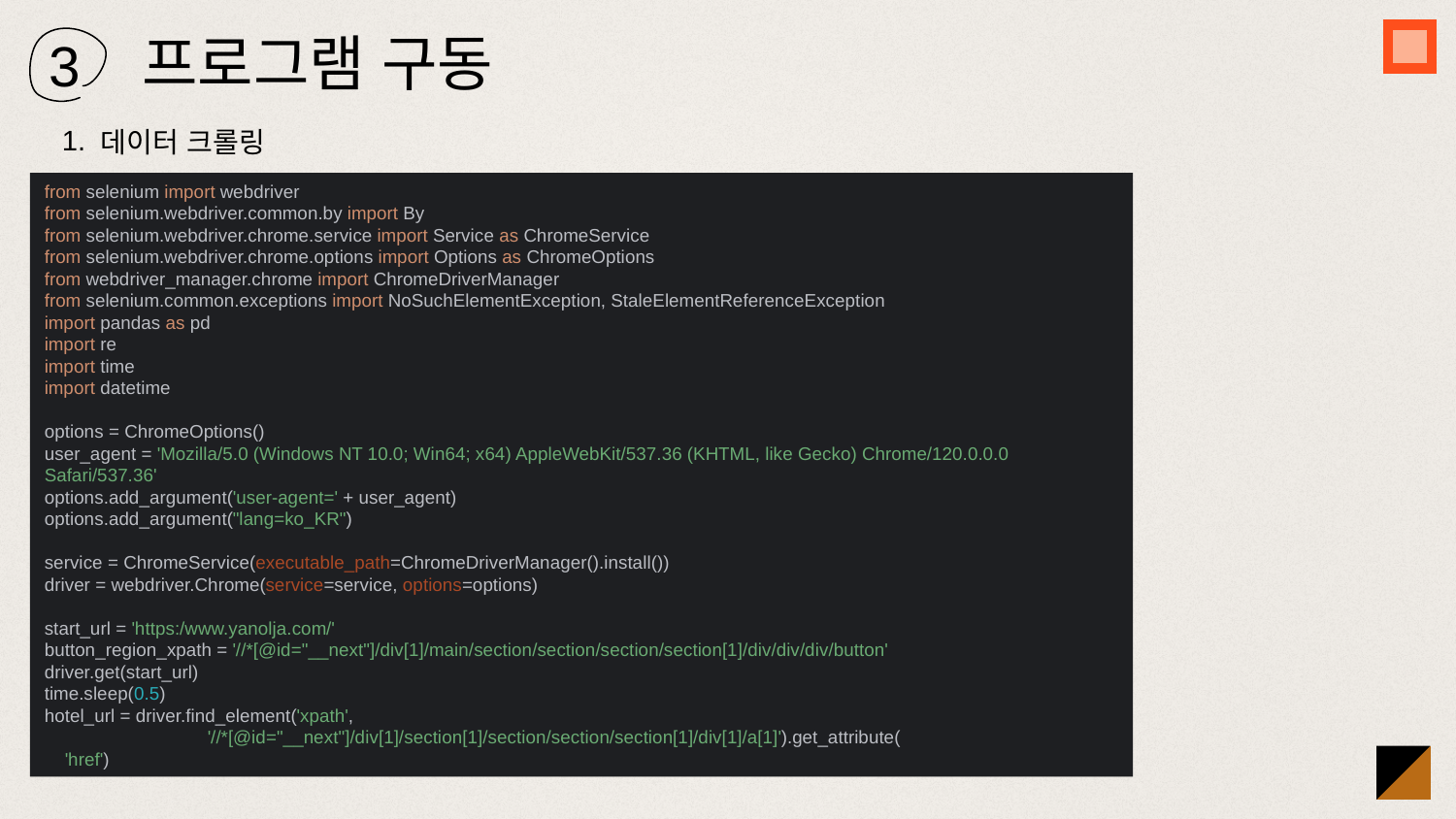

# 프로그램 구동

3
데이터 크롤링
1.
from selenium import webdriver
from selenium.webdriver.common.by import By
from selenium.webdriver.chrome.service import Service as ChromeService
from selenium.webdriver.chrome.options import Options as ChromeOptions
from webdriver_manager.chrome import ChromeDriverManager
from selenium.common.exceptions import NoSuchElementException, StaleElementReferenceException
import pandas as pd
import re
import time
import datetime
options = ChromeOptions()
user_agent = 'Mozilla/5.0 (Windows NT 10.0; Win64; x64) AppleWebKit/537.36 (KHTML, like Gecko) Chrome/120.0.0.0 Safari/537.36'
options.add_argument('user-agent=' + user_agent)
options.add_argument("lang=ko_KR")
service = ChromeService(executable_path=ChromeDriverManager().install())
driver = webdriver.Chrome(service=service, options=options)
start_url = 'https:/www.yanolja.com/'
button_region_xpath = '//*[@id="__next"]/div[1]/main/section/section/section/section[1]/div/div/div/button'
driver.get(start_url)
time.sleep(0.5)
hotel_url = driver.find_element('xpath',
                                '//*[@id="__next"]/div[1]/section[1]/section/section/section[1]/div[1]/a[1]').get_attribute(
    'href')